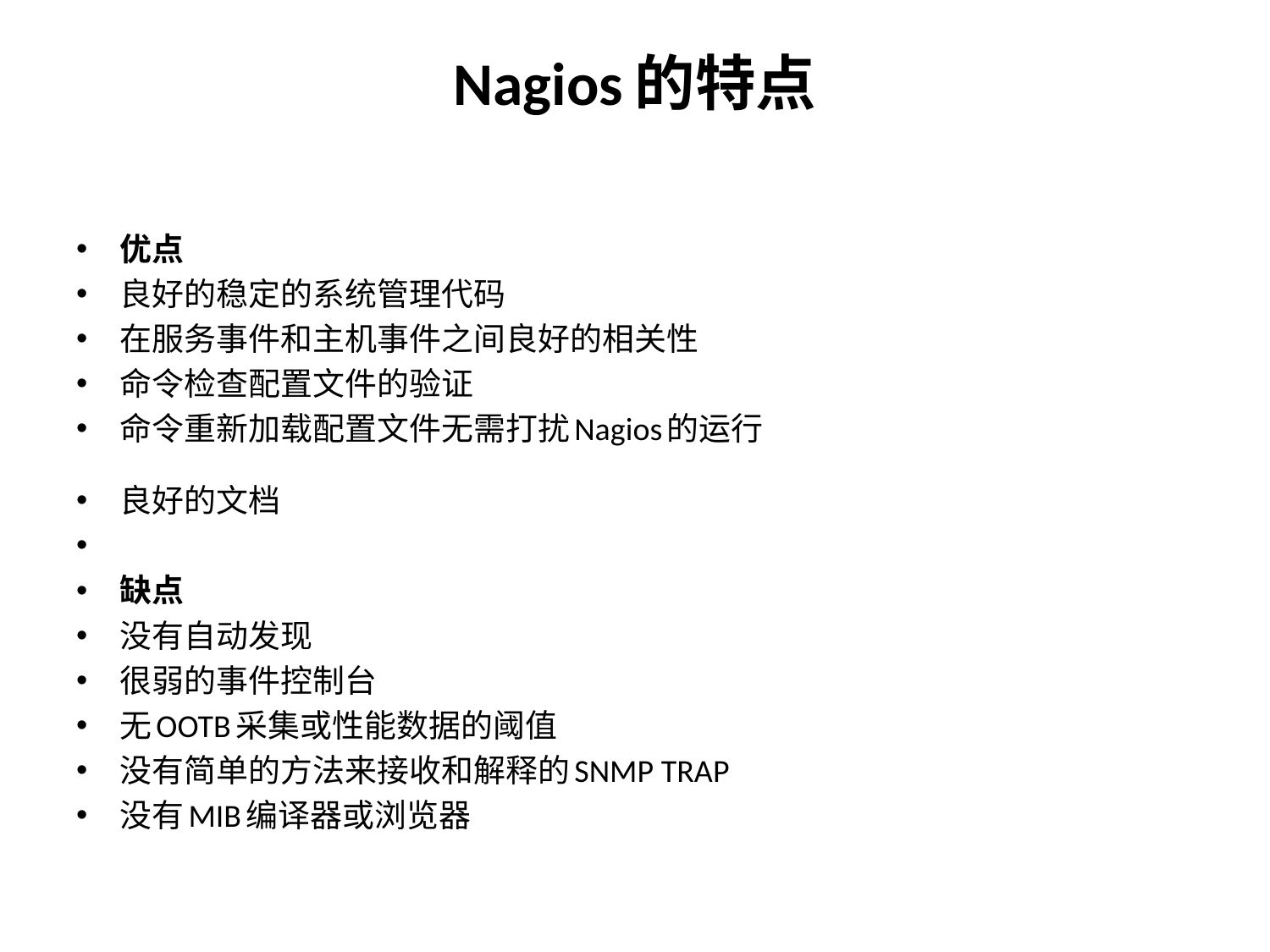

# Nagios的特点
优点
良好的稳定的系统管理代码
在服务事件和主机事件之间良好的相关性
命令检查配置文件的验证
命令重新加载配置文件无需打扰Nagios的运行
良好的文档

缺点
没有自动发现
很弱的事件控制台
无OOTB采集或性能数据的阈值
没有简单的方法来接收和解释的SNMP TRAP
没有MIB编译器或浏览器